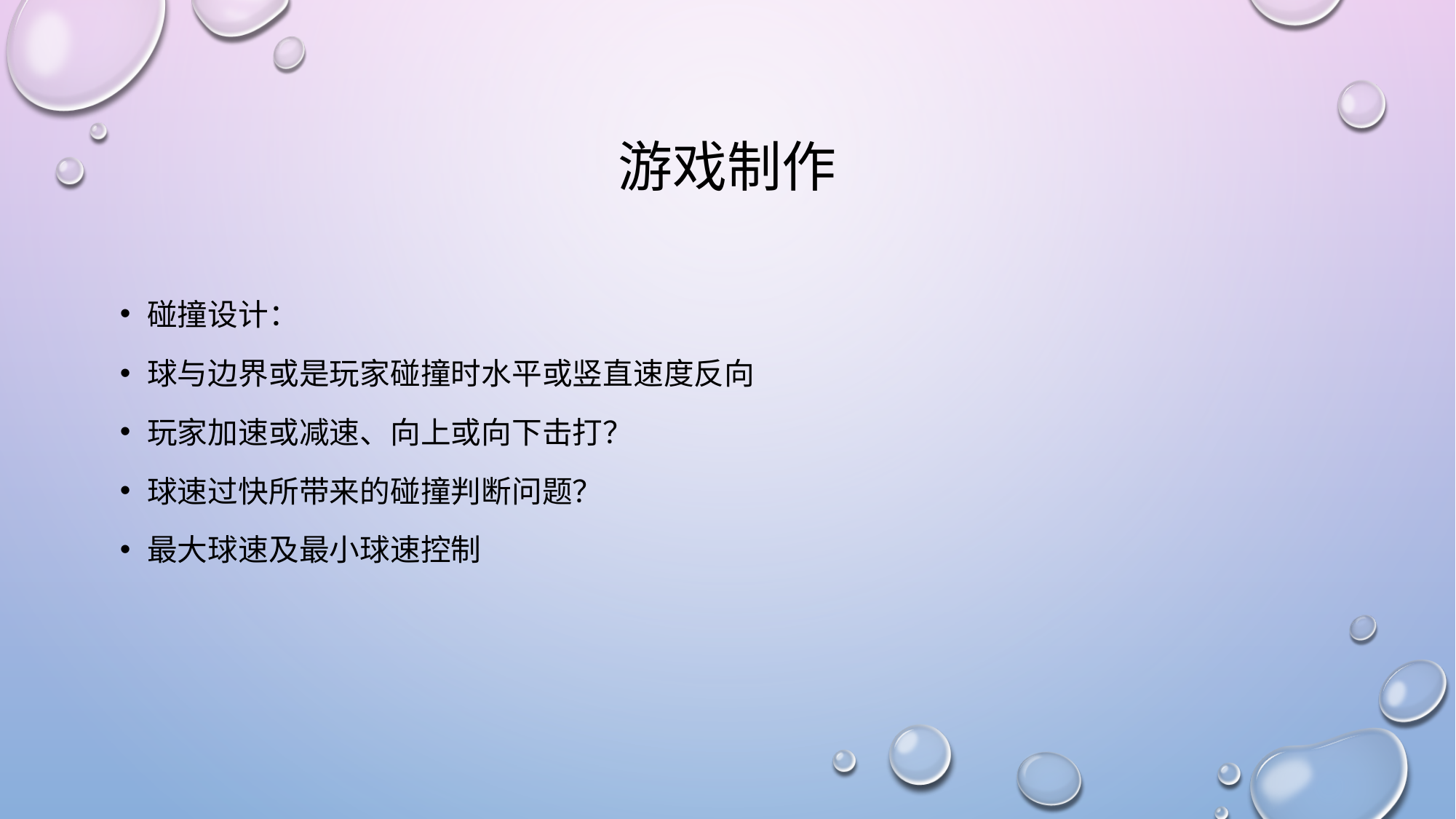

# 游戏制作
碰撞设计：
球与边界或是玩家碰撞时水平或竖直速度反向
玩家加速或减速、向上或向下击打？
球速过快所带来的碰撞判断问题？
最大球速及最小球速控制